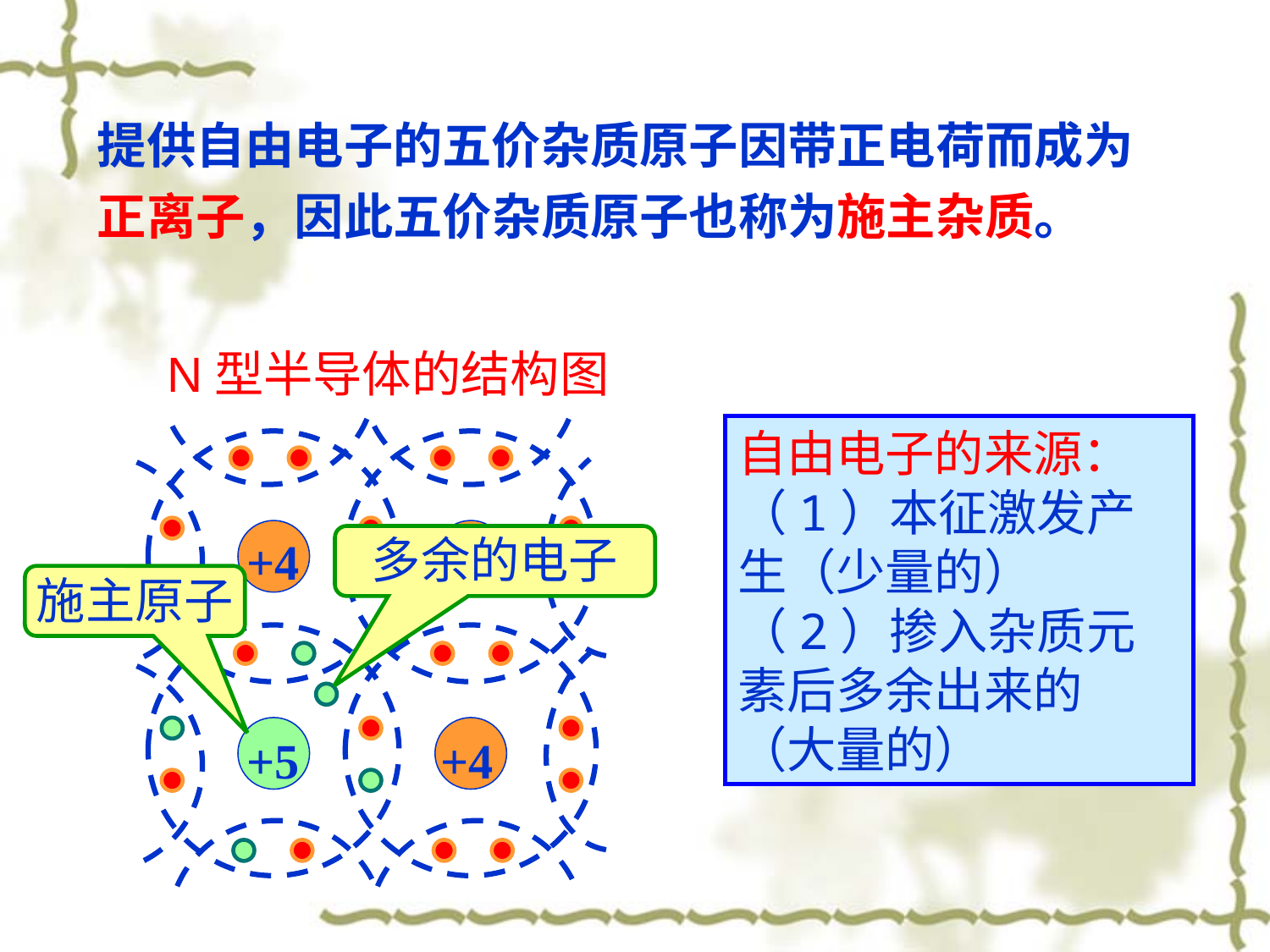

提供自由电子的五价杂质原子因带正电荷而成为正离子，因此五价杂质原子也称为施主杂质。

N型半导体的结构图

+4
+4

+5
+4

自由电子的来源：
（1）本征激发产生（少量的）
（2）掺入杂质元素后多余出来的（大量的）
多余的电子
施主原子
16